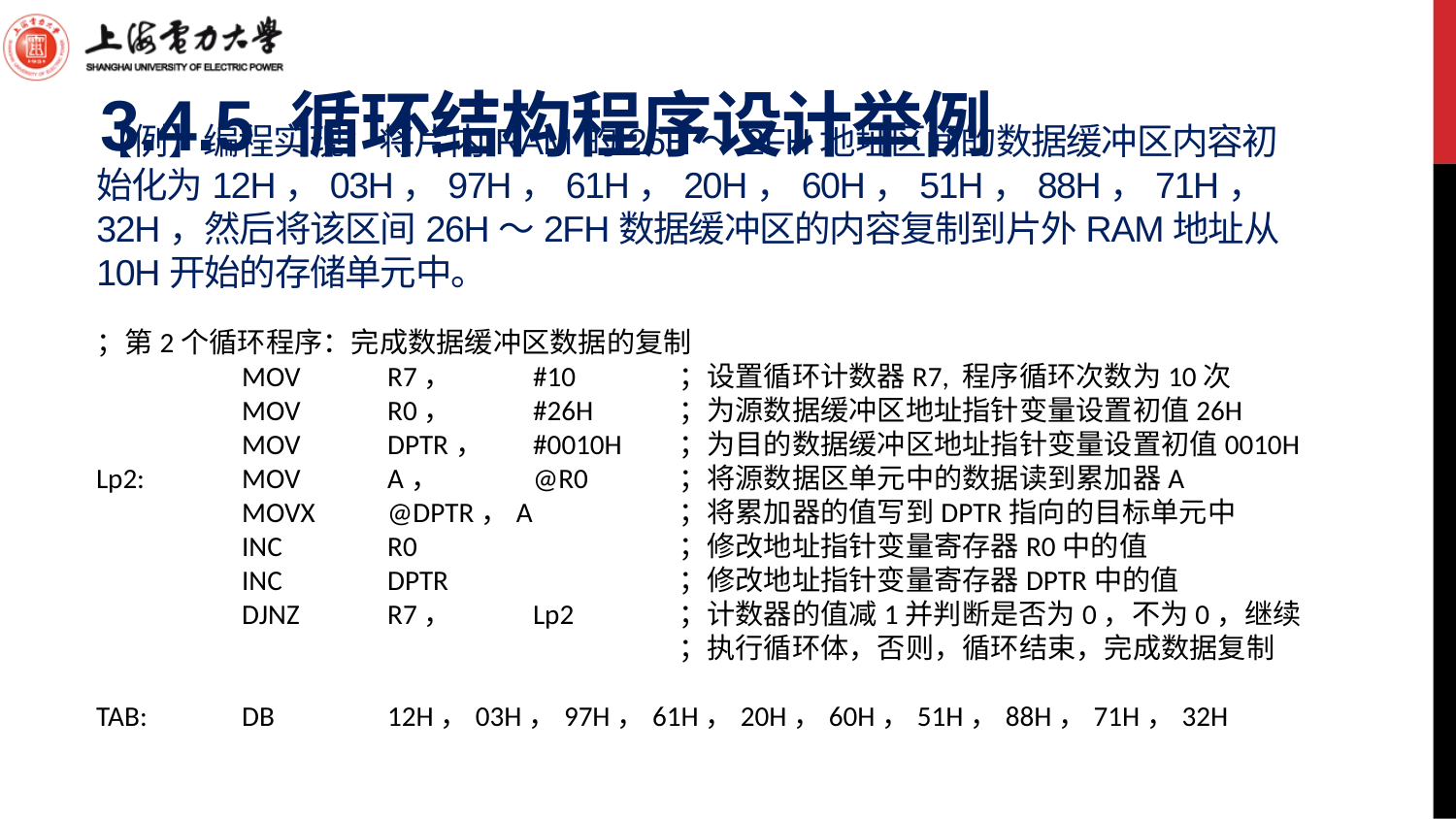

3.4.5 循环结构程序设计举例
# 【例】编程实现：将片内RAM的26H～2FH地址区间的数据缓冲区内容初始化为12H，03H，97H，61H，20H，60H，51H，88H，71H，32H，然后将该区间26H～2FH数据缓冲区的内容复制到片外RAM地址从10H开始的存储单元中。
；第2个循环程序：完成数据缓冲区数据的复制
	MOV 	R7，	#10	；设置循环计数器R7, 程序循环次数为10次
	MOV	R0，	#26H	；为源数据缓冲区地址指针变量设置初值26H
	MOV	DPTR，	#0010H	；为目的数据缓冲区地址指针变量设置初值0010H
Lp2:	MOV	A，	@R0	；将源数据区单元中的数据读到累加器A
	MOVX	@DPTR，A		；将累加器的值写到DPTR指向的目标单元中
	INC	R0		；修改地址指针变量寄存器R0中的值
	INC 	DPTR		；修改地址指针变量寄存器DPTR中的值
	DJNZ	R7，	Lp2	；计数器的值减1并判断是否为0，不为0，继续
				；执行循环体，否则，循环结束，完成数据复制

TAB:	DB	12H，03H，97H，61H，20H，60H，51H，88H，71H，32H